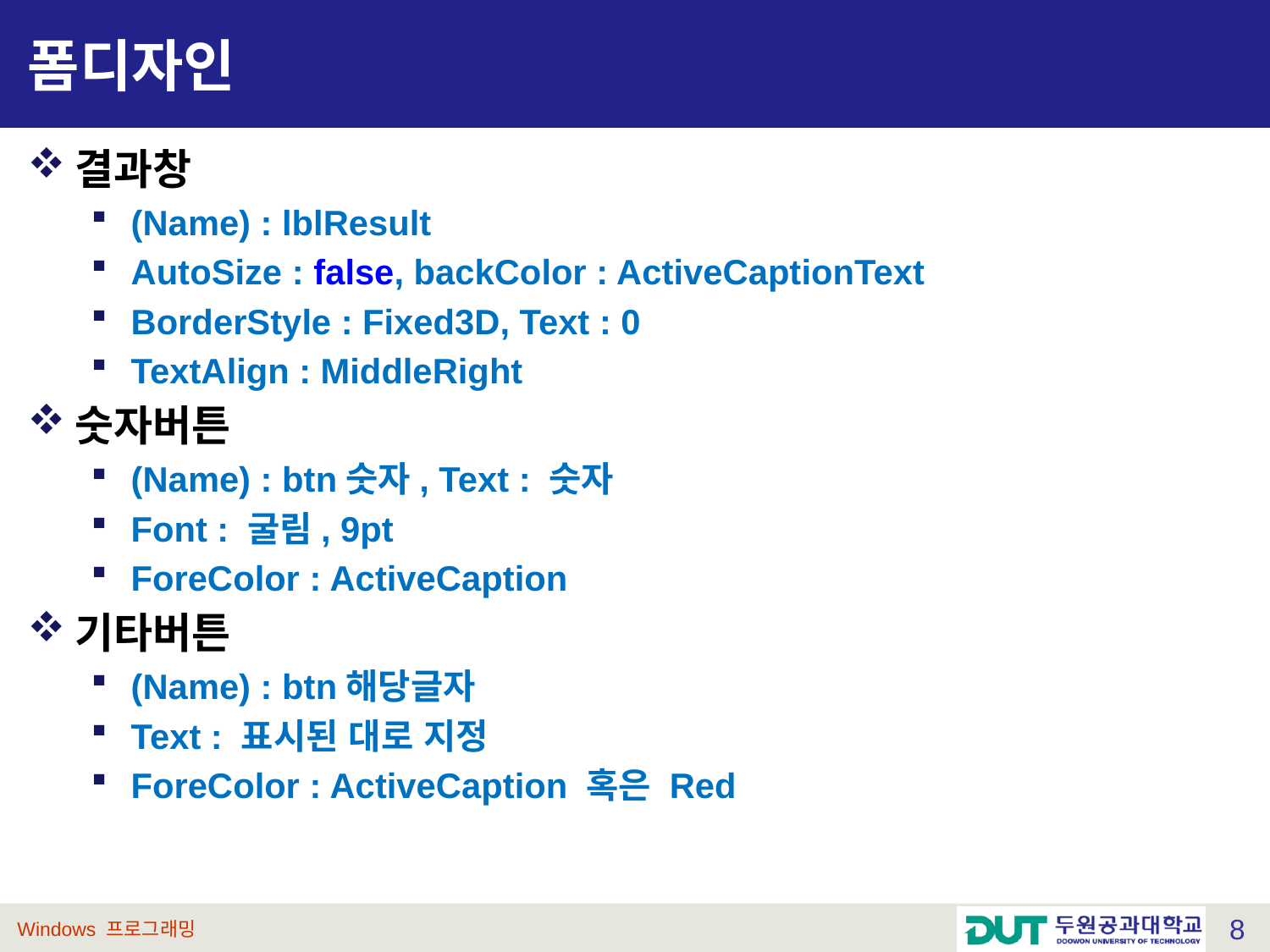

# 폼디자인
결과창
(Name) : lblResult
AutoSize : false, backColor : ActiveCaptionText
BorderStyle : Fixed3D, Text : 0
TextAlign : MiddleRight
숫자버튼
(Name) : btn숫자, Text : 숫자
Font : 굴림, 9pt
ForeColor : ActiveCaption
기타버튼
(Name) : btn해당글자
Text : 표시된 대로 지정
ForeColor : ActiveCaption 혹은 Red